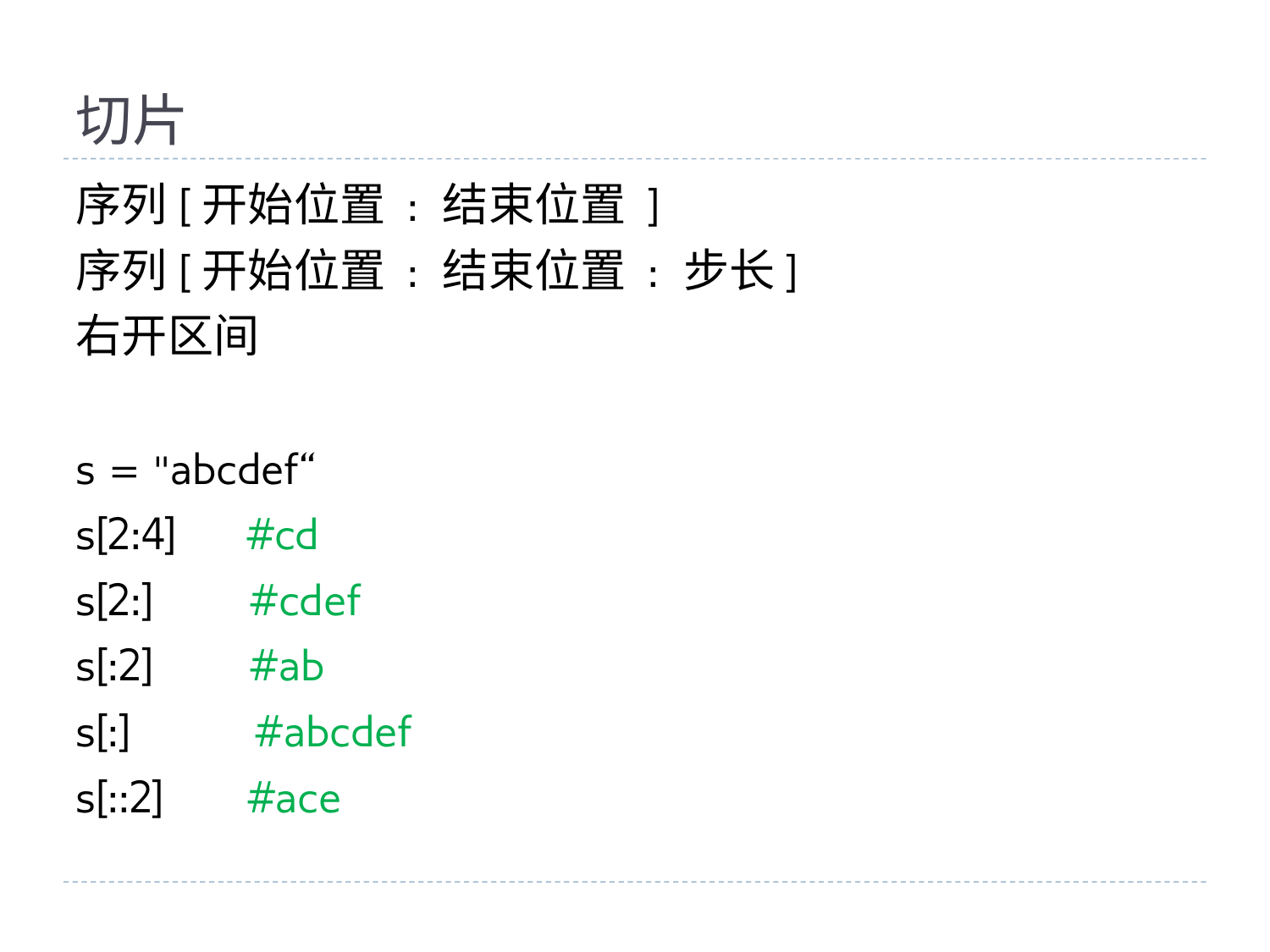

# 切片
序列[开始位置 : 结束位置 ]
序列[开始位置 : 结束位置 : 步长]
右开区间

s = "abcdef“
s[2:4]     #cd
s[2:]       #cdef
s[:2]       #ab
s[:]         #abcdef
s[::2]      #ace